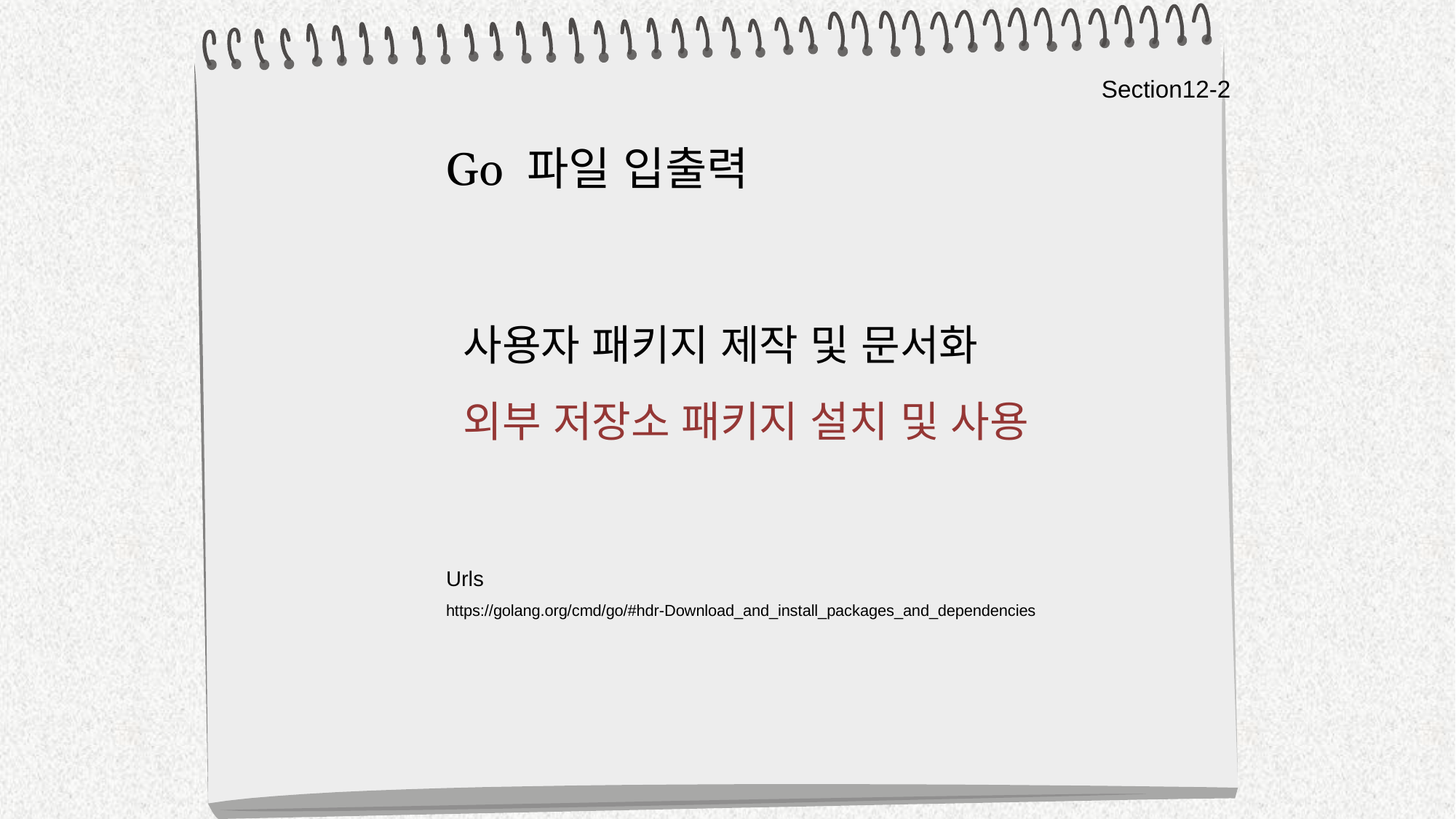

Section12-2
Go 파일 입출력
사용자 패키지 제작 및 문서화
외부 저장소 패키지 설치 및 사용
Urls
https://golang.org/cmd/go/#hdr-Download_and_install_packages_and_dependencies